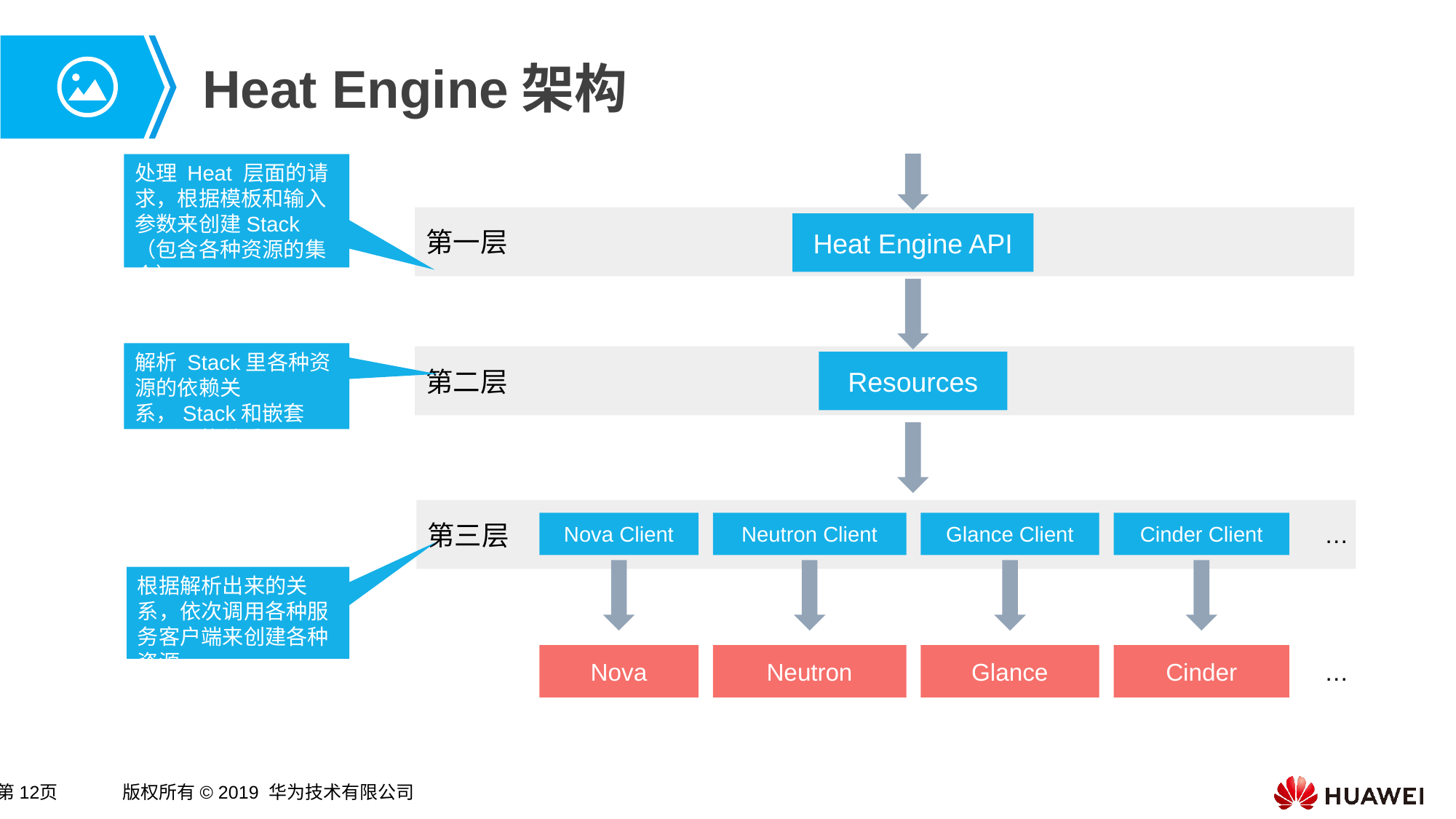

# Heat Engine架构

处理 Heat 层面的请求，根据模板和输入参数来创建Stack（包含各种资源的集合）
第一层
Heat Engine API

解析 Stack里各种资源的依赖关系，Stack和嵌套 Stack 的关系
第二层
Resources

第三层
…
Nova Client
Neutron Client
Glance Client
Cinder Client

根据解析出来的关系，依次调用各种服务客户端来创建各种资源
Nova
Neutron
Glance
Cinder
…